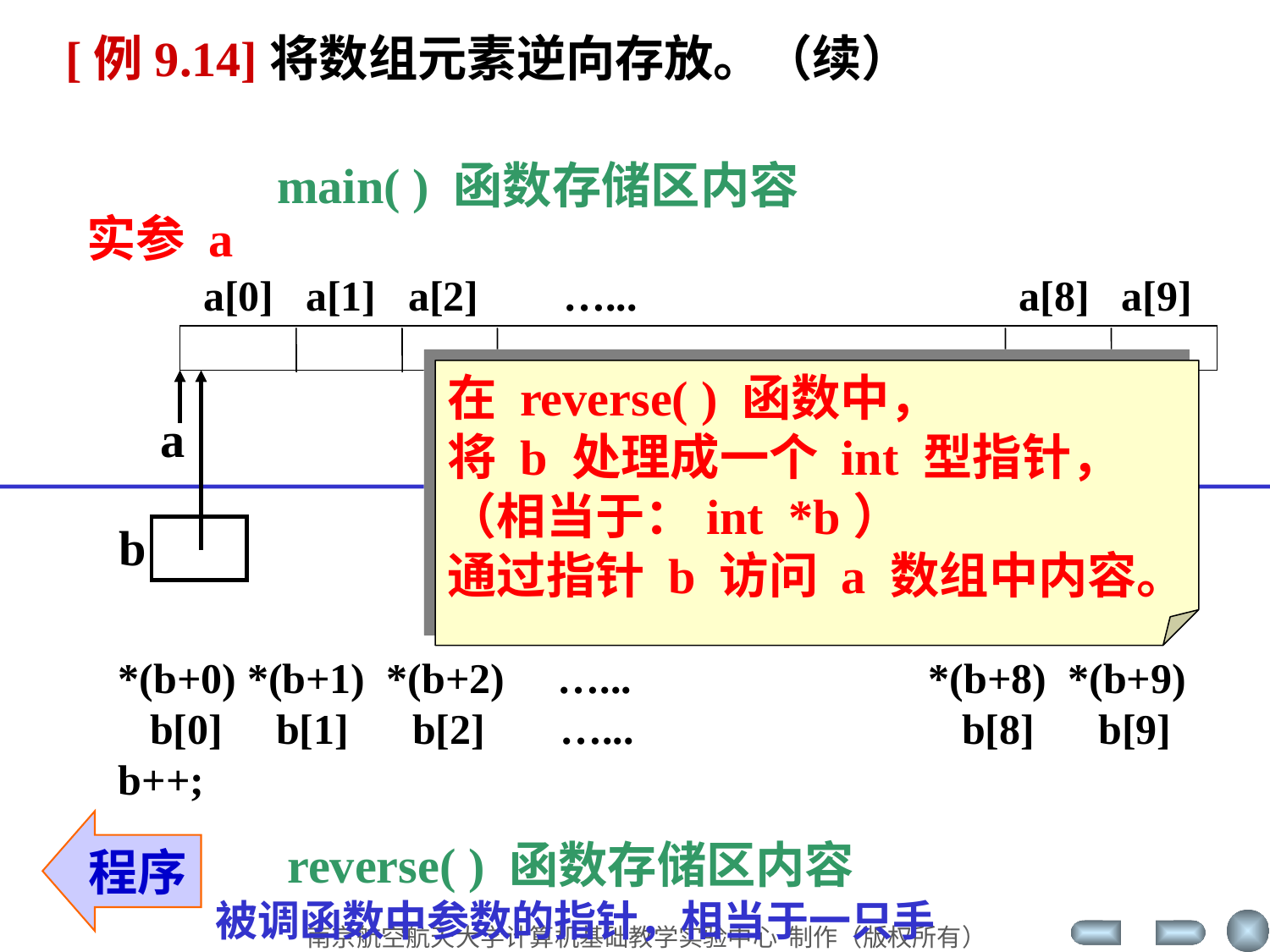

[例9.14]将数组元素逆向存放。（续）
main( ) 函数存储区内容
实参 a
 a[0]   a[1]   a[2]        …...                                    a[8]   a[9]
                                   …...

在 reverse( ) 函数中，
将 b 处理成一个 int 型指针，
（相当于：int  *b）
通过指针 b 访问 a 数组中内容。

b

a

传值调用

*(b+0) *(b+1)  *(b+2)     …...                            *(b+8)  *(b+9)
   b[0]     b[1]      b[2]       …...                               b[8]      b[9]
b++;
程序
reverse( ) 函数存储区内容
被调函数中参数的指针，相当于一只手